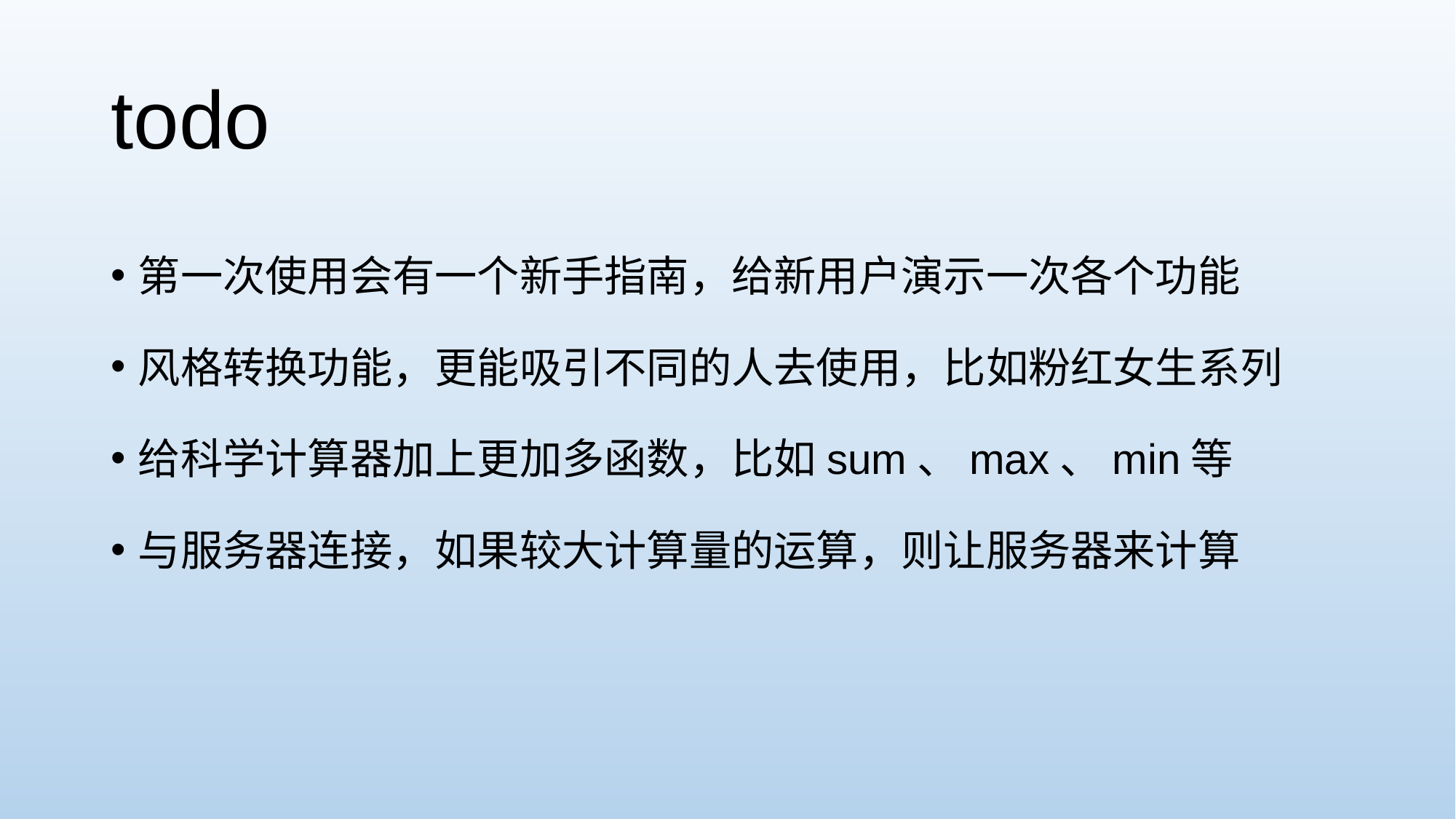

# todo
第一次使用会有一个新手指南，给新用户演示一次各个功能
风格转换功能，更能吸引不同的人去使用，比如粉红女生系列
给科学计算器加上更加多函数，比如sum、max、min等
与服务器连接，如果较大计算量的运算，则让服务器来计算